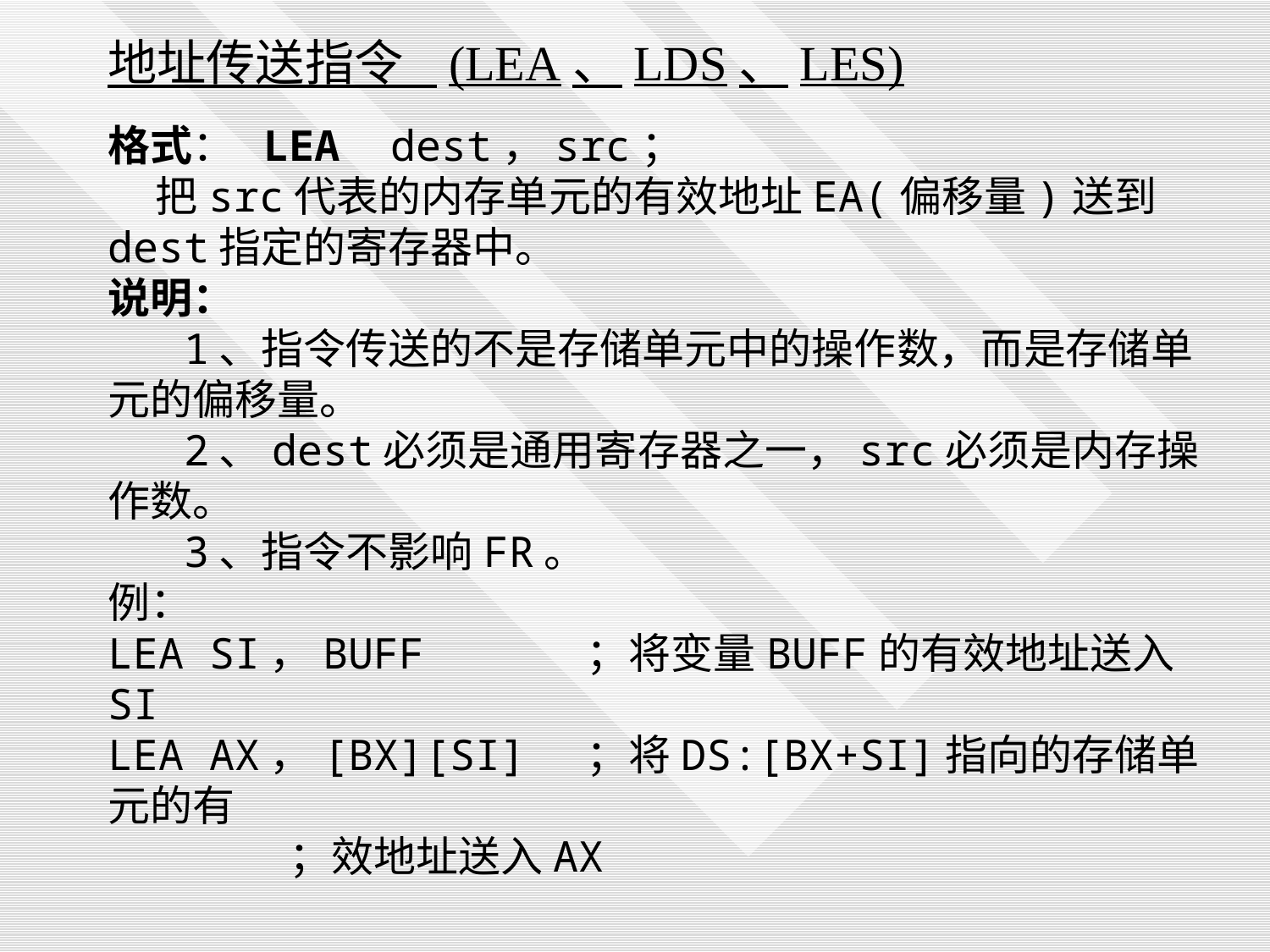

地址传送指令   (LEA、LDS、LES)
格式：  LEA  dest，src；
    把src代表的内存单元的有效地址EA(偏移量)送到dest指定的寄存器中。
说明：
   1、指令传送的不是存储单元中的操作数，而是存储单元的偏移量。
   2、dest必须是通用寄存器之一，src必须是内存操作数。
   3、指令不影响FR。
例：
LEA SI，BUFF      ；将变量BUFF的有效地址送入SI
LEA AX，[BX][SI]  ；将DS:[BX+SI]指向的存储单元的有
                  ；效地址送入AX